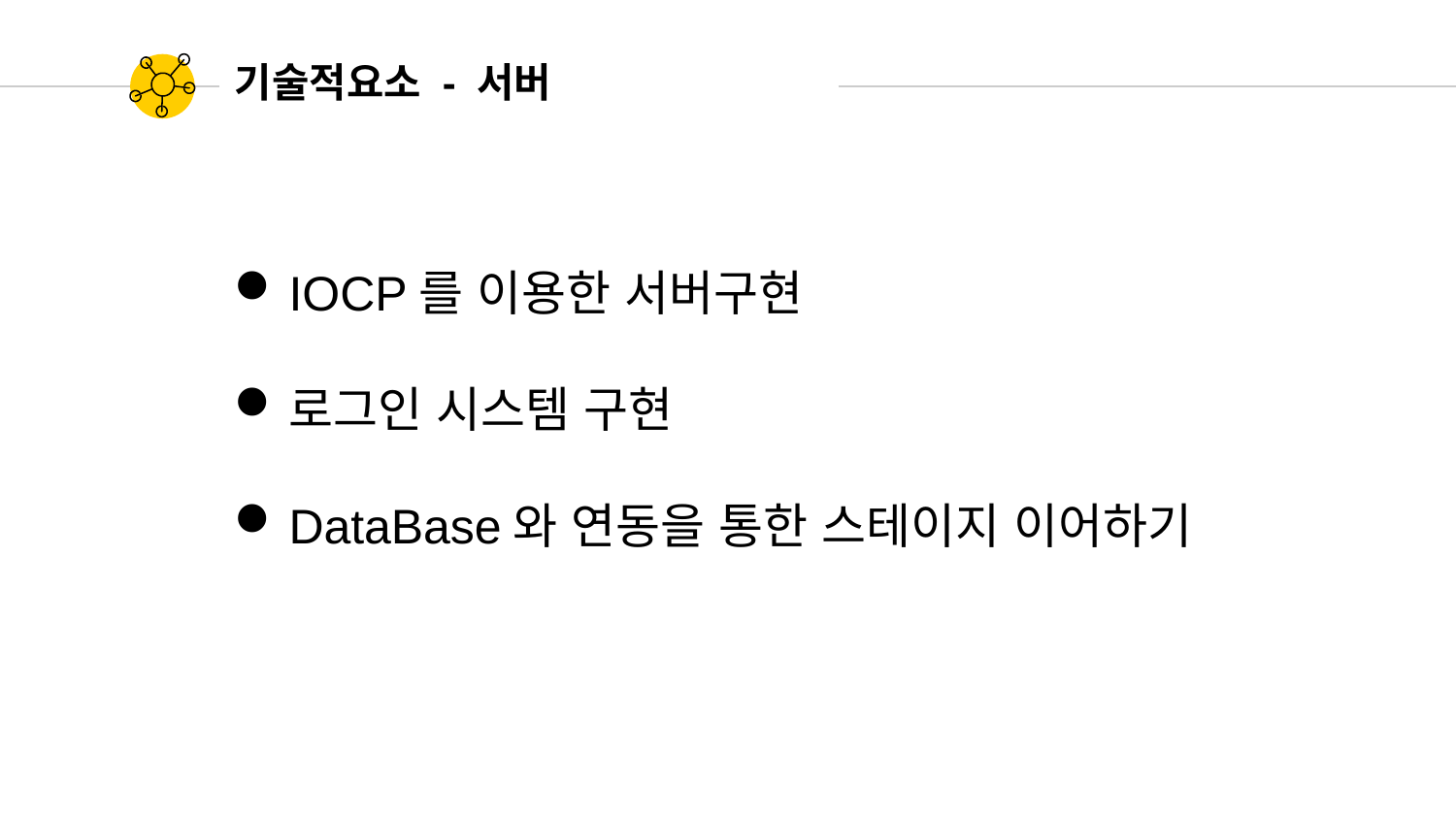

기술적요소 - 서버
IOCP를 이용한 서버구현

로그인 시스템 구현

DataBase와 연동을 통한 스테이지 이어하기